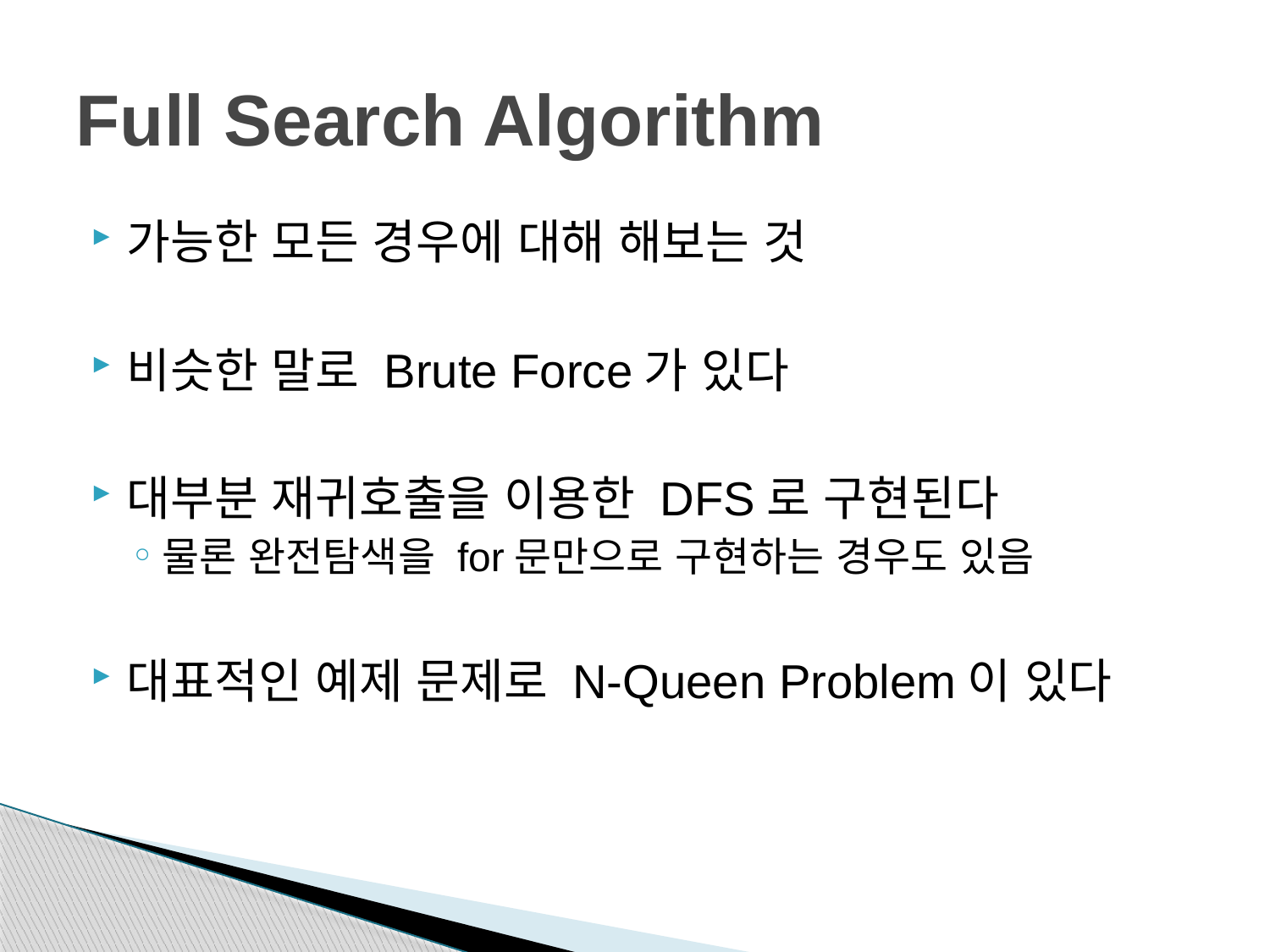

# Full Search Algorithm
가능한 모든 경우에 대해 해보는 것

비슷한 말로 Brute Force가 있다

대부분 재귀호출을 이용한 DFS로 구현된다
물론 완전탐색을 for문만으로 구현하는 경우도 있음

대표적인 예제 문제로 N-Queen Problem이 있다